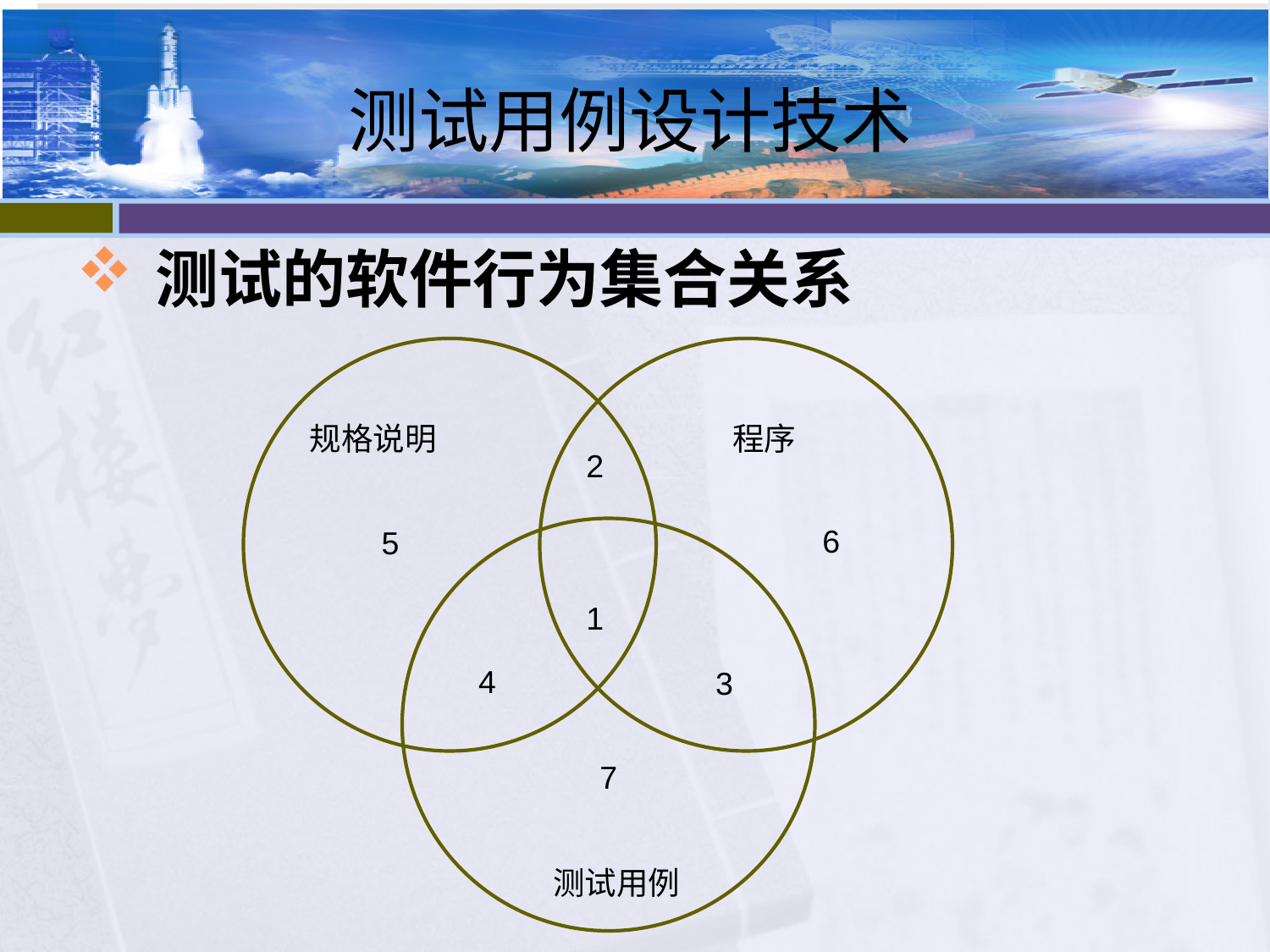

# 测试用例设计技术

测试的软件行为集合关系

规格说明
程序
2
6
5

1
4
3
7
测试用例